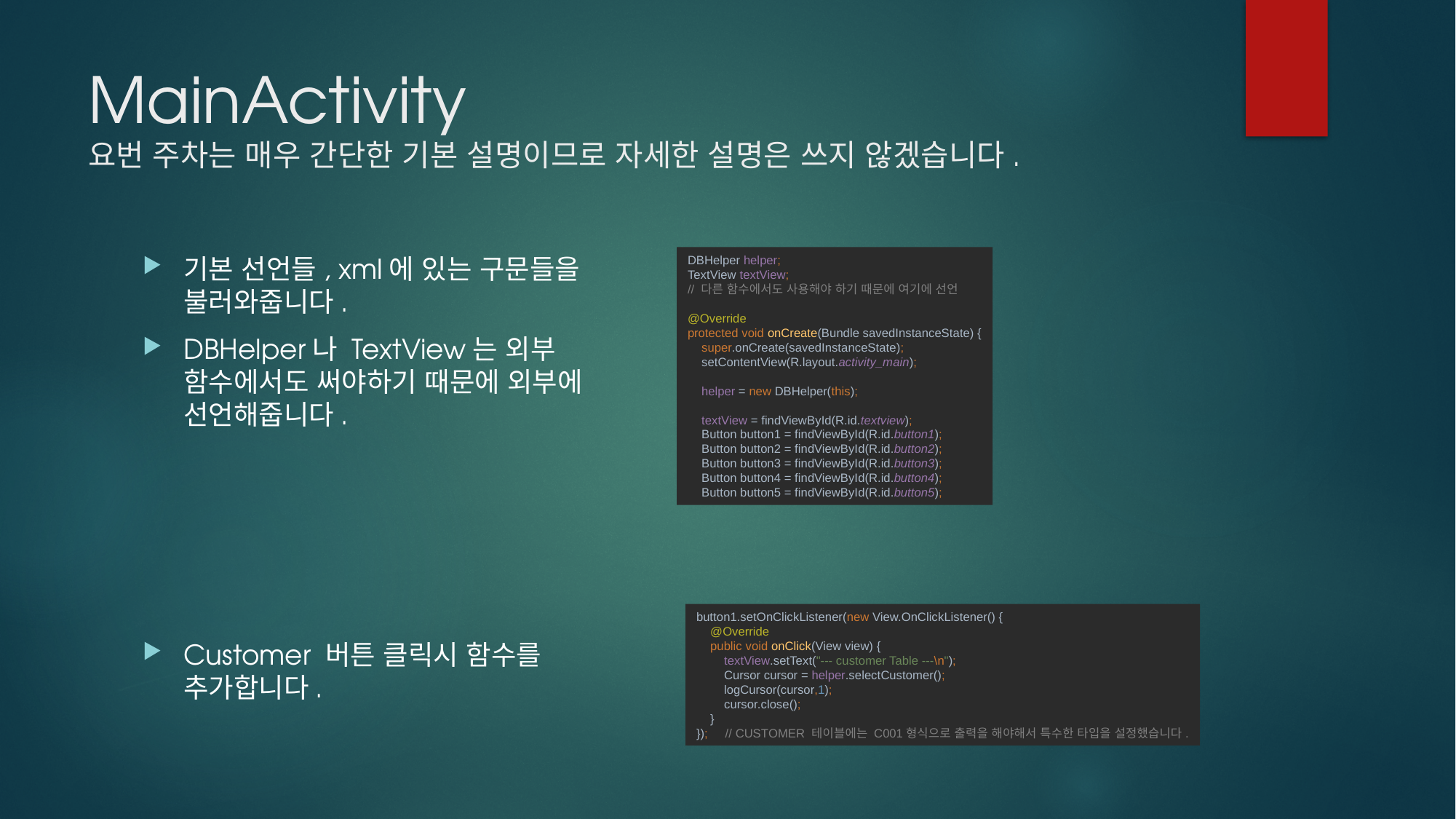

# MainActivity 요번 주차는 매우 간단한 기본 설명이므로 자세한 설명은 쓰지 않겠습니다.

DBHelper helper;
TextView textView;
// 다른 함수에서도 사용해야 하기 때문에 여기에 선언
@Override
protected void onCreate(Bundle savedInstanceState) {
    super.onCreate(savedInstanceState);
    setContentView(R.layout.activity_main);
    helper = new DBHelper(this);
    textView = findViewById(R.id.textview);
    Button button1 = findViewById(R.id.button1);
    Button button2 = findViewById(R.id.button2);
    Button button3 = findViewById(R.id.button3);
    Button button4 = findViewById(R.id.button4);
    Button button5 = findViewById(R.id.button5);
기본 선언들, xml에 있는 구문들을 불러와줍니다.
DBHelper나 TextView는 외부 함수에서도 써야하기 때문에 외부에 선언해줍니다.

Customer 버튼 클릭시 함수를 추가합니다.
button1.setOnClickListener(new View.OnClickListener() {
    @Override
    public void onClick(View view) {
        textView.setText("--- customer Table ---\n");
        Cursor cursor = helper.selectCustomer();
        logCursor(cursor,1);
        cursor.close();
    }
});     // CUSTOMER 테이블에는 C001형식으로 출력을 해야해서 특수한 타입을 설정했습니다.